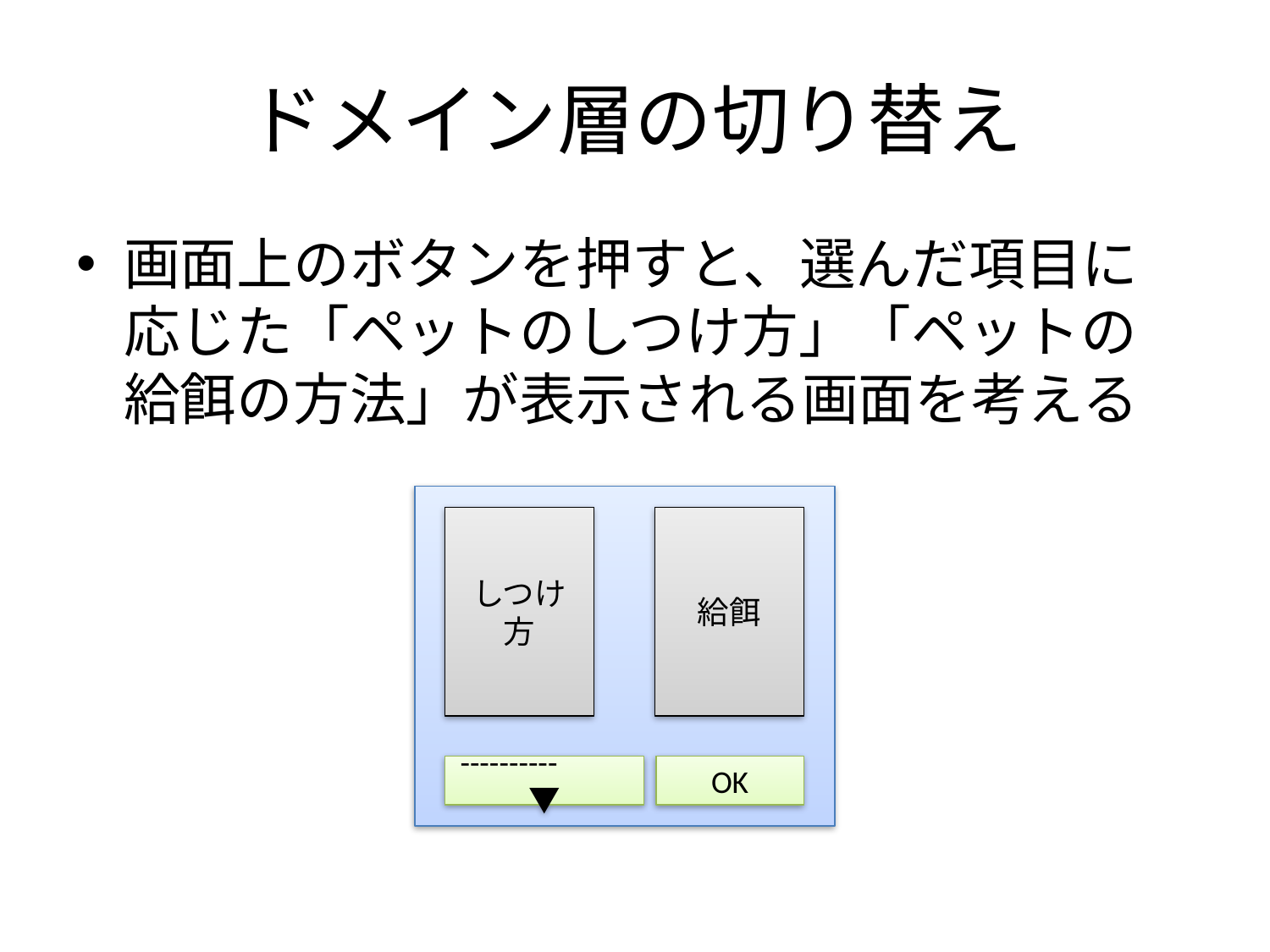

# ドメイン層の切り替え
画面上のボタンを押すと、選んだ項目に応じた「ペットのしつけ方」「ペットの給餌の方法」が表示される画面を考える

しつけ方
給餌
----------　　▼
OK